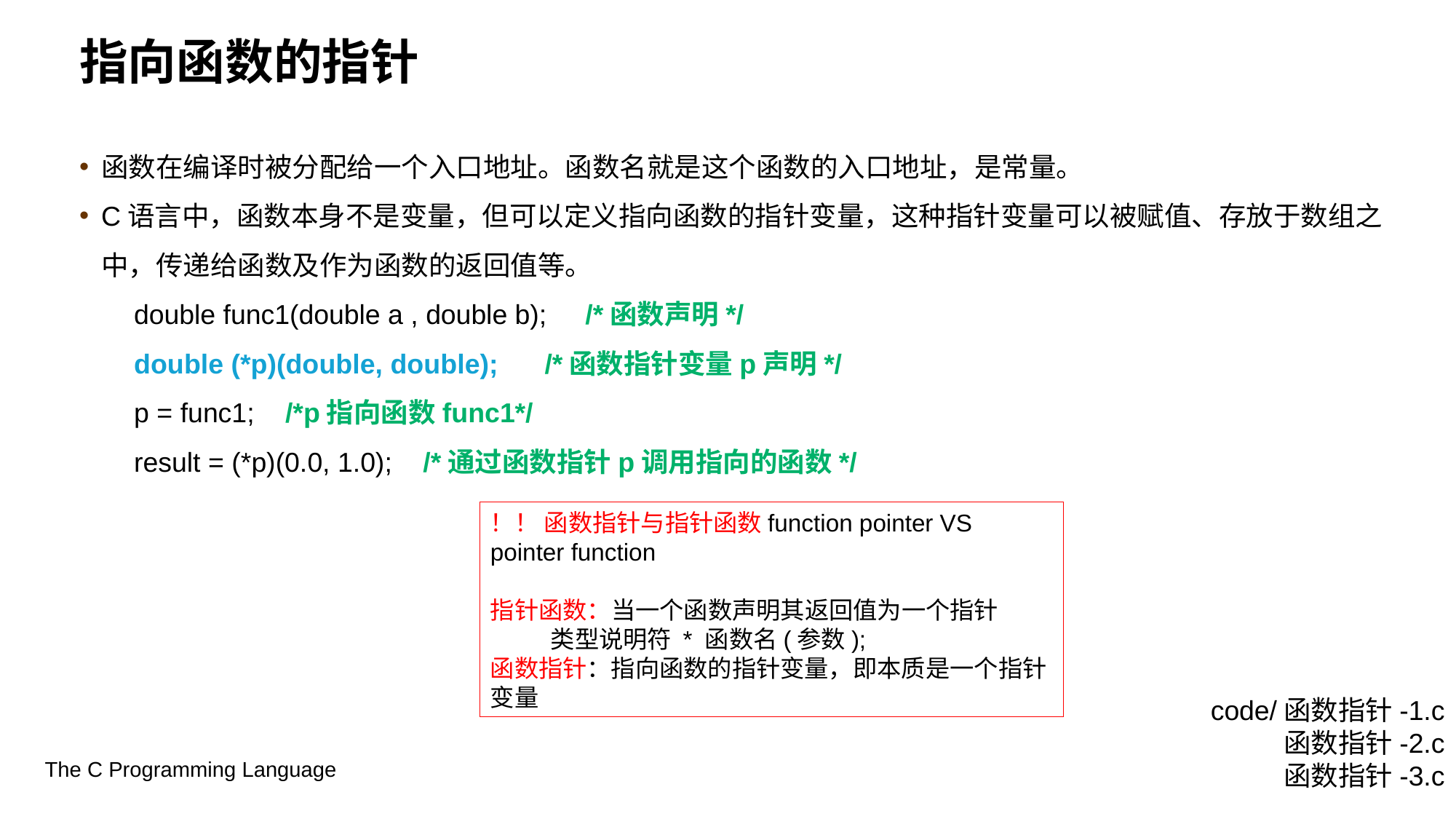

指向函数的指针
函数在编译时被分配给一个入口地址。函数名就是这个函数的入口地址，是常量。
C语言中，函数本身不是变量，但可以定义指向函数的指针变量，这种指针变量可以被赋值、存放于数组之中，传递给函数及作为函数的返回值等。
double func1(double a , double b);     /*函数声明*/
double (*p)(double, double);      /*函数指针变量p声明*/
p = func1;    /*p指向函数func1*/
result = (*p)(0.0, 1.0);    /*通过函数指针p调用指向的函数*/
！！ 函数指针与指针函数function pointer VS pointer function

指针函数：当一个函数声明其返回值为一个指针
          类型说明符 * 函数名(参数);
函数指针：指向函数的指针变量，即本质是一个指针变量
code/函数指针-1.c
函数指针-2.c
函数指针-3.c
The C Programming Language